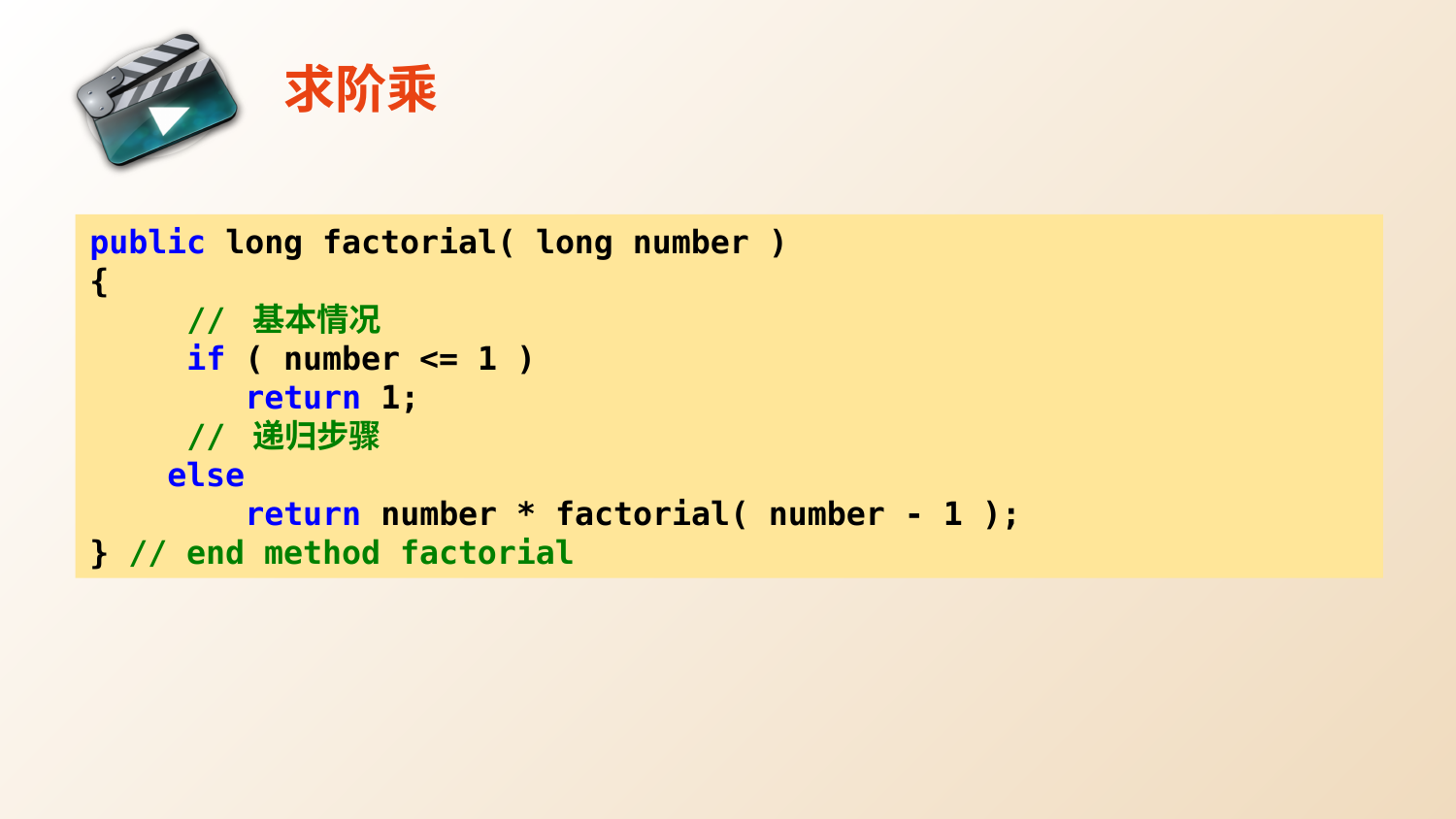

# 求阶乘

public long factorial( long number )
{
     // 基本情况
     if ( number <= 1 )
        return 1;
     // 递归步骤
    else
        return number * factorial( number - 1 );
} // end method factorial